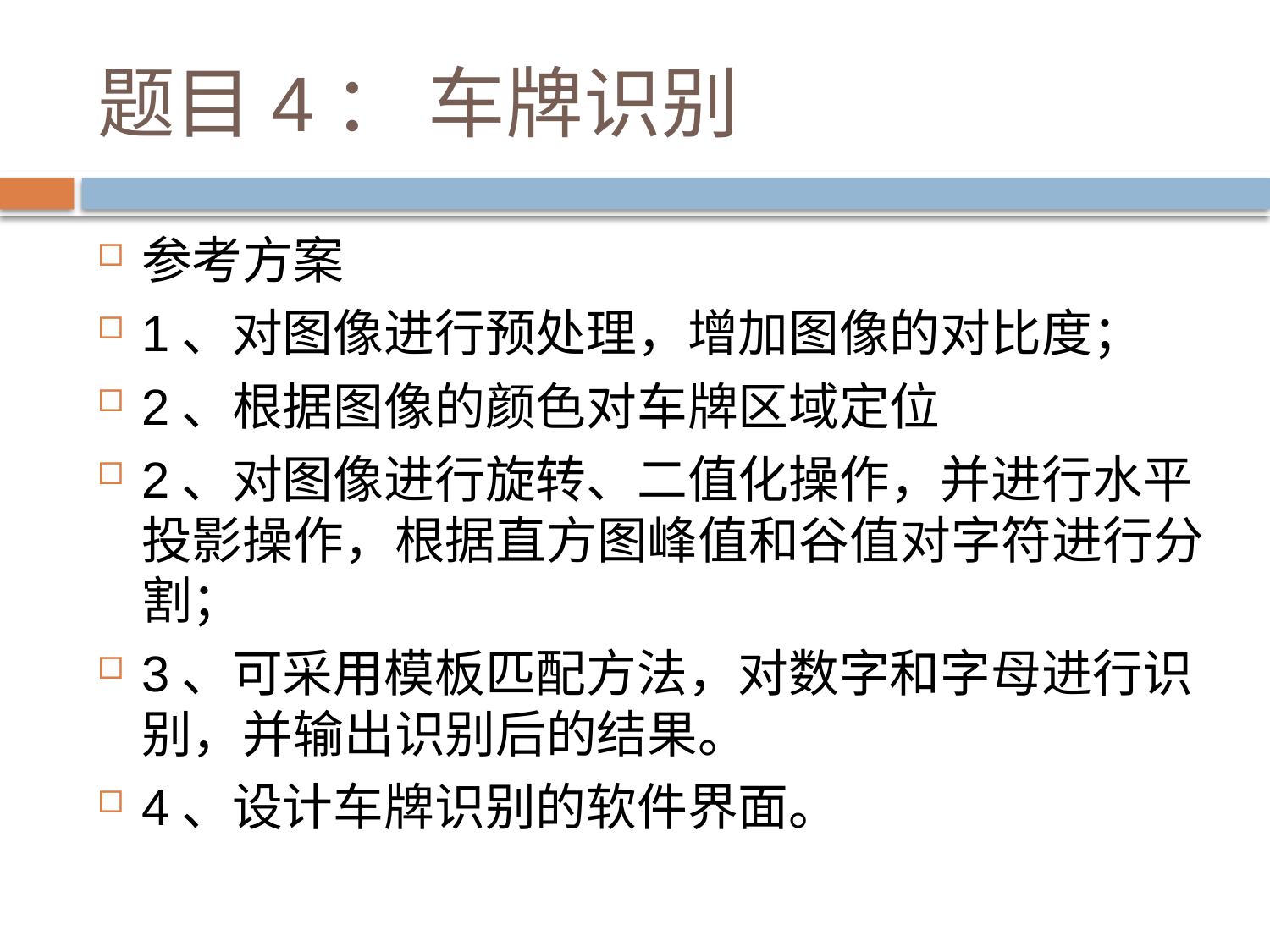

# 题目4： 车牌识别
参考方案
1、对图像进行预处理，增加图像的对比度；
2、根据图像的颜色对车牌区域定位
2、对图像进行旋转、二值化操作，并进行水平投影操作，根据直方图峰值和谷值对字符进行分割；
3、可采用模板匹配方法，对数字和字母进行识别，并输出识别后的结果。
4、设计车牌识别的软件界面。